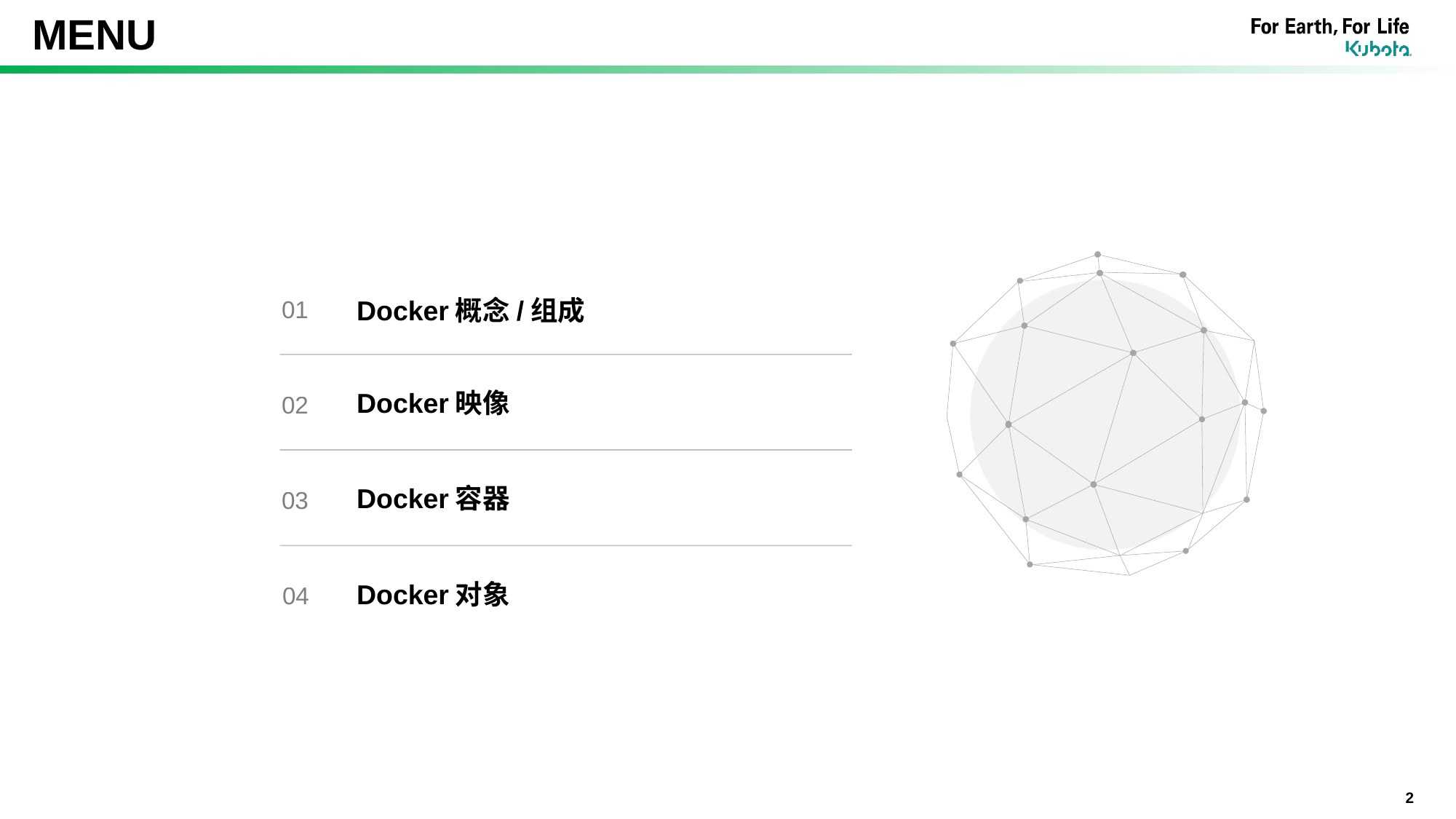

# MENU

Docker概念/组成
01
Docker映像
02
Docker容器
03
Docker对象
04